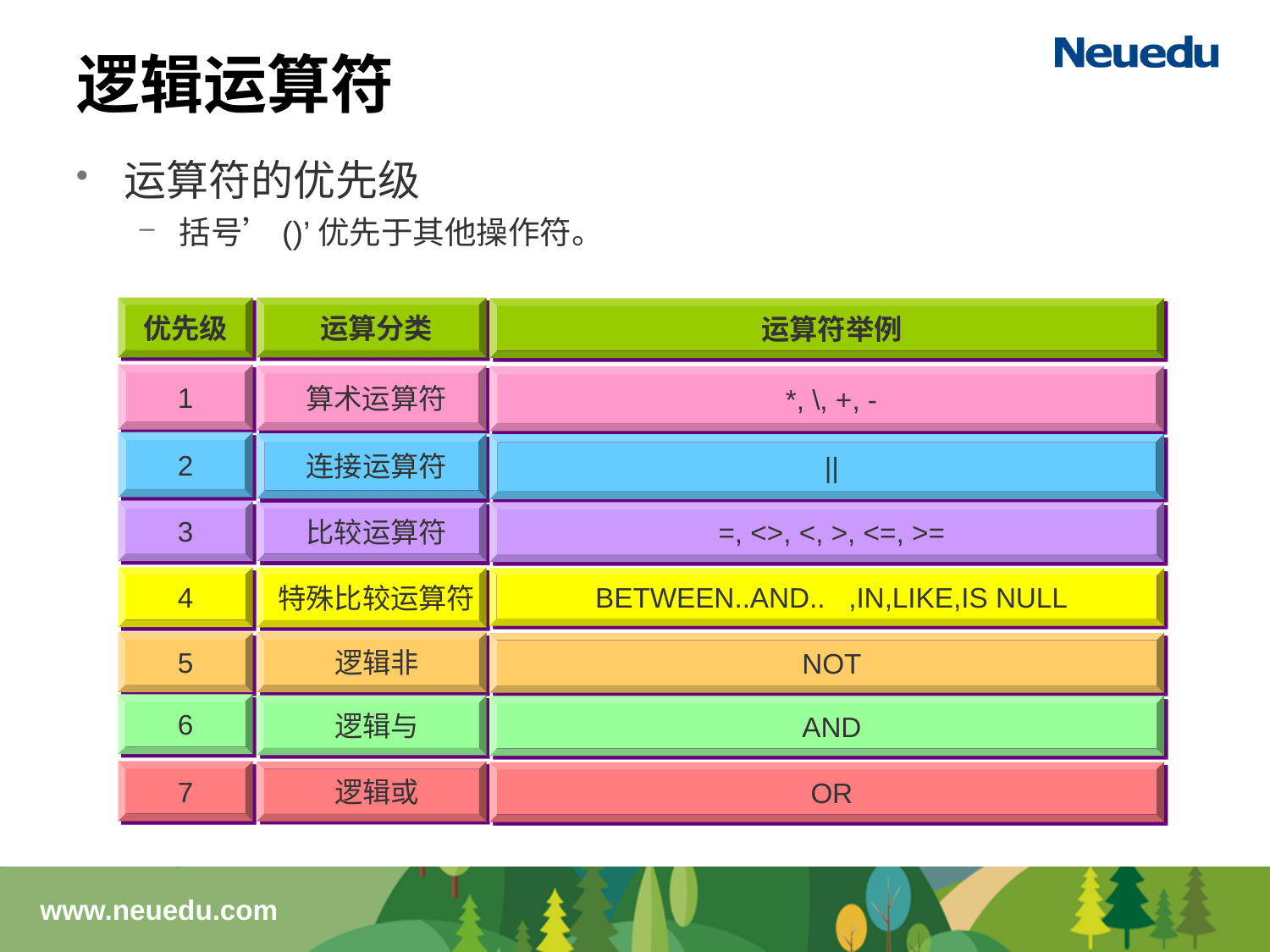

# 逻辑运算符
运算符的优先级
括号’()’优先于其他操作符。
优先级
运算分类
运算符举例
1
算术运算符
*, \, +, -
2
连接运算符
||
3
比较运算符
=, <>, <, >, <=, >=
4
特殊比较运算符
BETWEEN..AND..   ,IN,LIKE,IS NULL
5
逻辑非
NOT
6
逻辑与
AND
7
逻辑或
OR